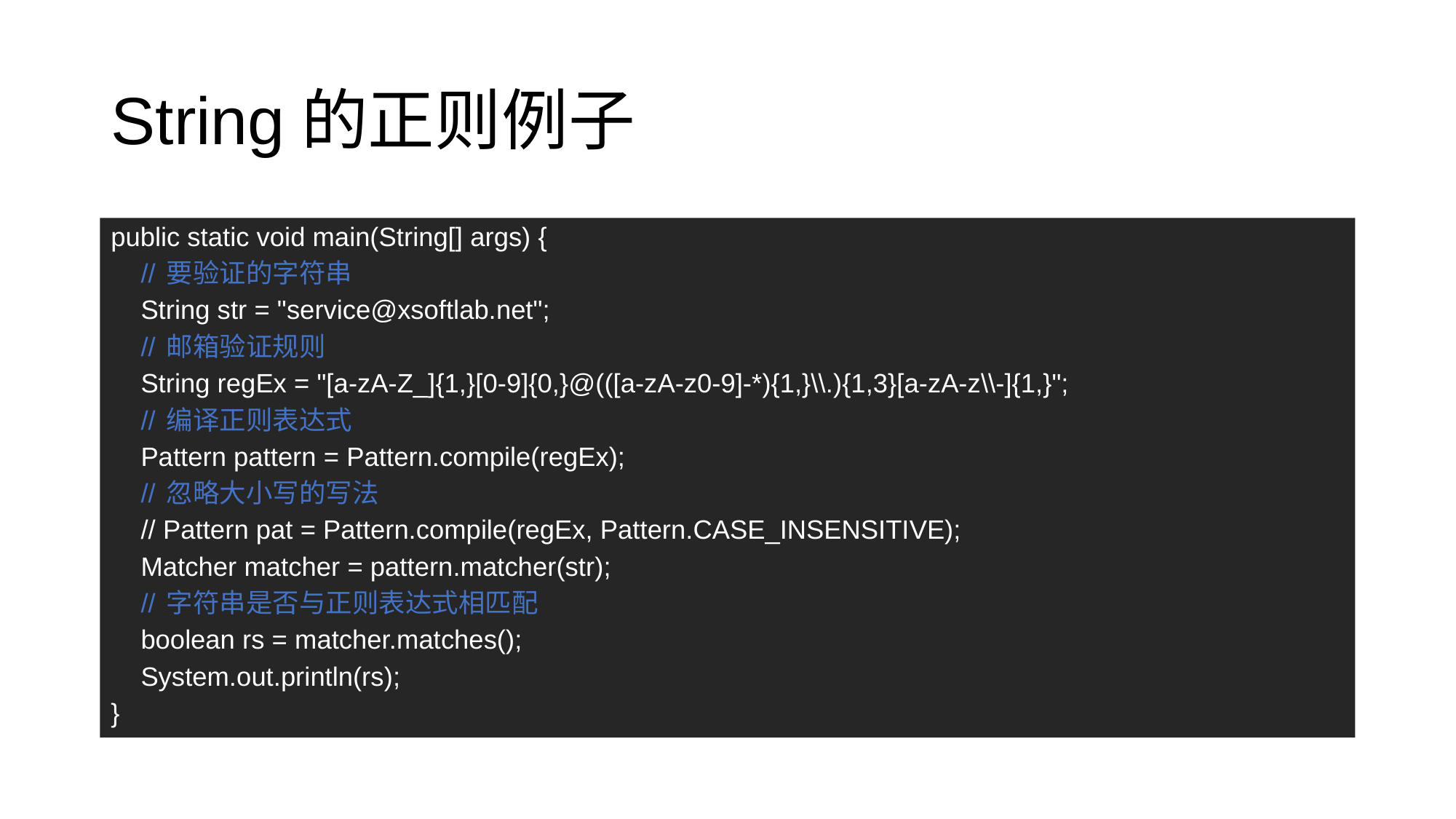

# String的正则例子
public static void main(String[] args) {
    // 要验证的字符串
    String str = "service@xsoftlab.net";
    // 邮箱验证规则
    String regEx = "[a-zA-Z_]{1,}[0-9]{0,}@(([a-zA-z0-9]-*){1,}\\.){1,3}[a-zA-z\\-]{1,}";
    // 编译正则表达式
    Pattern pattern = Pattern.compile(regEx);
    // 忽略大小写的写法
    // Pattern pat = Pattern.compile(regEx, Pattern.CASE_INSENSITIVE);
    Matcher matcher = pattern.matcher(str);
    // 字符串是否与正则表达式相匹配
    boolean rs = matcher.matches();
    System.out.println(rs);
}